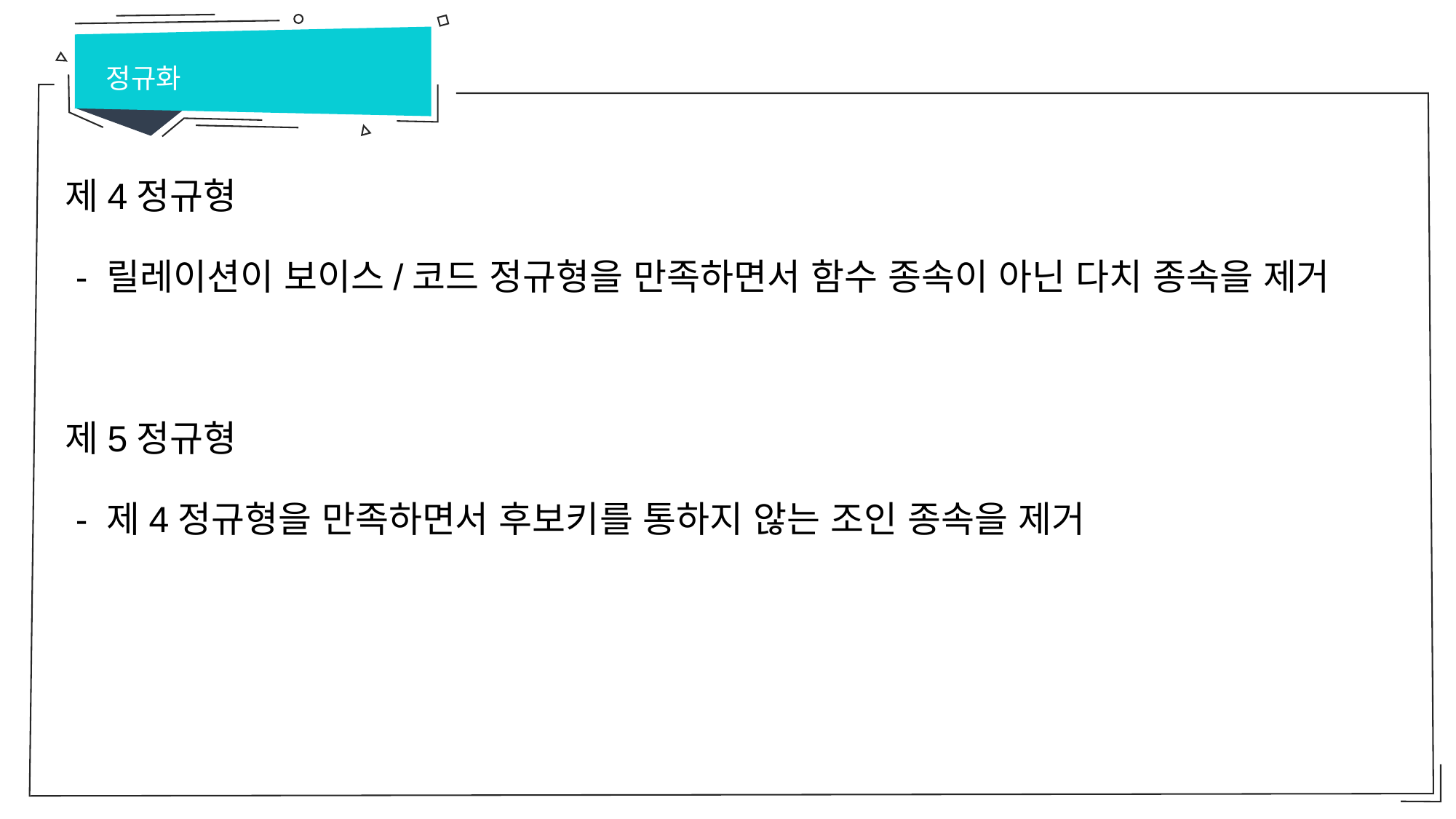

정규화
제4정규형
 - 릴레이션이 보이스/코드 정규형을 만족하면서 함수 종속이 아닌 다치 종속을 제거

제5정규형
 - 제4정규형을 만족하면서 후보키를 통하지 않는 조인 종속을 제거